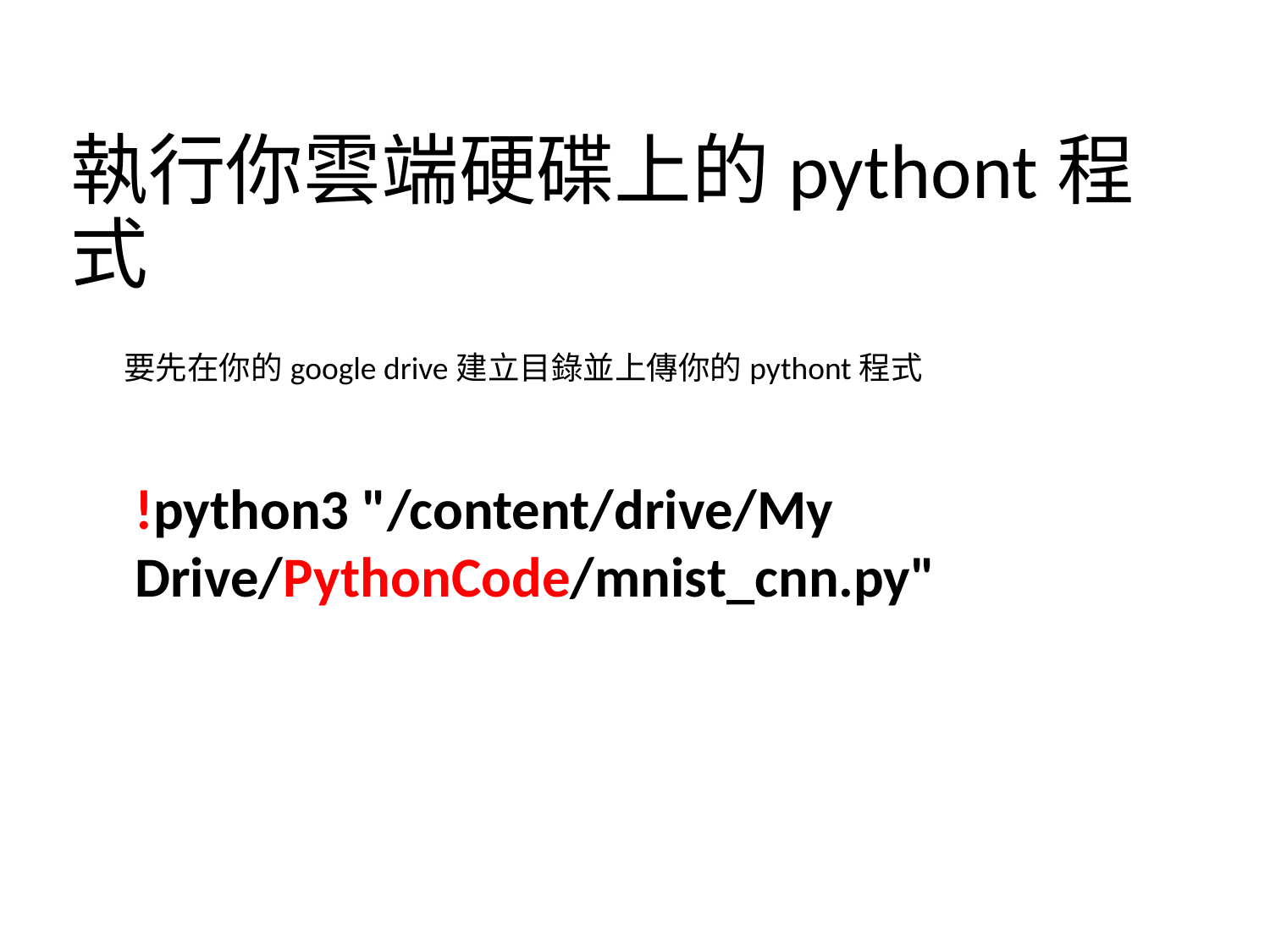

# 執行你雲端硬碟上的pythont程式
要先在你的google drive建立目錄並上傳你的pythont程式
!python3 "/content/drive/My Drive/PythonCode/mnist_cnn.py"